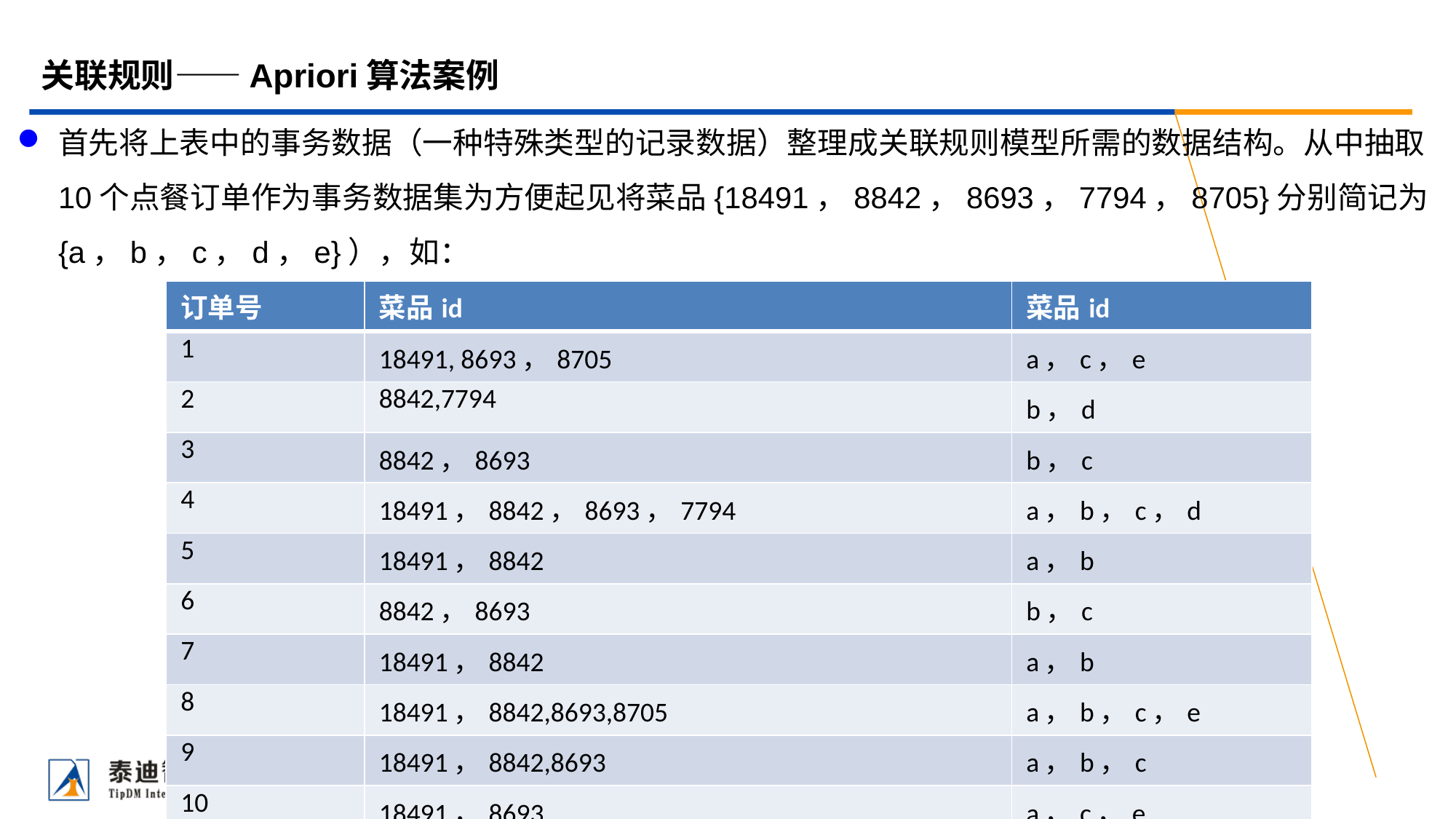

# 关联规则——Apriori算法案例
首先将上表中的事务数据（一种特殊类型的记录数据）整理成关联规则模型所需的数据结构。从中抽取10个点餐订单作为事务数据集为方便起见将菜品{18491，8842，8693，7794，8705}分别简记为{a，b，c，d，e}），如：
| 订单号 | 菜品id | 菜品id |
| --- | --- | --- |
| 1 | 18491, 8693，8705 | a，c，e |
| 2 | 8842,7794 | b，d |
| 3 | 8842，8693 | b，c |
| 4 | 18491，8842，8693，7794 | a，b，c，d |
| 5 | 18491，8842 | a，b |
| 6 | 8842，8693 | b，c |
| 7 | 18491，8842 | a，b |
| 8 | 18491，8842,8693,8705 | a，b，c，e |
| 9 | 18491，8842,8693 | a，b，c |
| 10 | 18491，8693 | a，c，e |